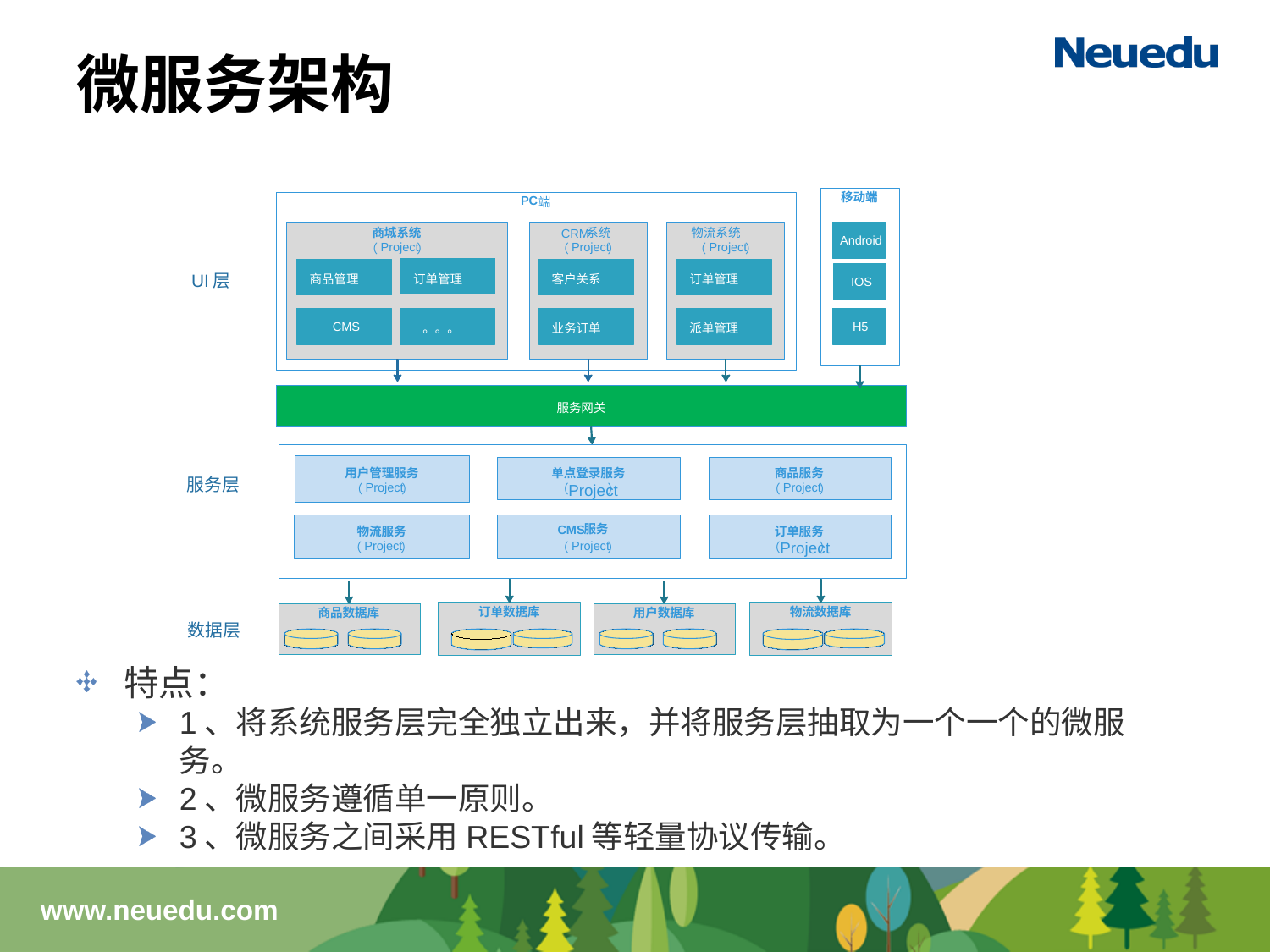

# 微服务架构

特点：
1、将系统服务层完全独立出来，并将服务层抽取为一个一个的微服务。
2、微服务遵循单一原则。
3、微服务之间采用RESTful等轻量协议传输。

移动端

PC
端

商城系统
Project
（
）
系统
CRM
Project
（
）
物流系统
Project
（
）
Android

UI层
商品管理
订单管理
客户关系
订单管理
IOS

CMS
H5
。。。
业务订单
派单管理

服务网关

用户管理服务
Project
（
）
单点登录服务
Project
（
）
商品服务
Project
（
）
服务层

服务
CMS
Project
（
）
物流服务
Project
（
）
订单服务
Project
（
）

订单数据库
物流数据库
商品数据库
用户数据库
数据层